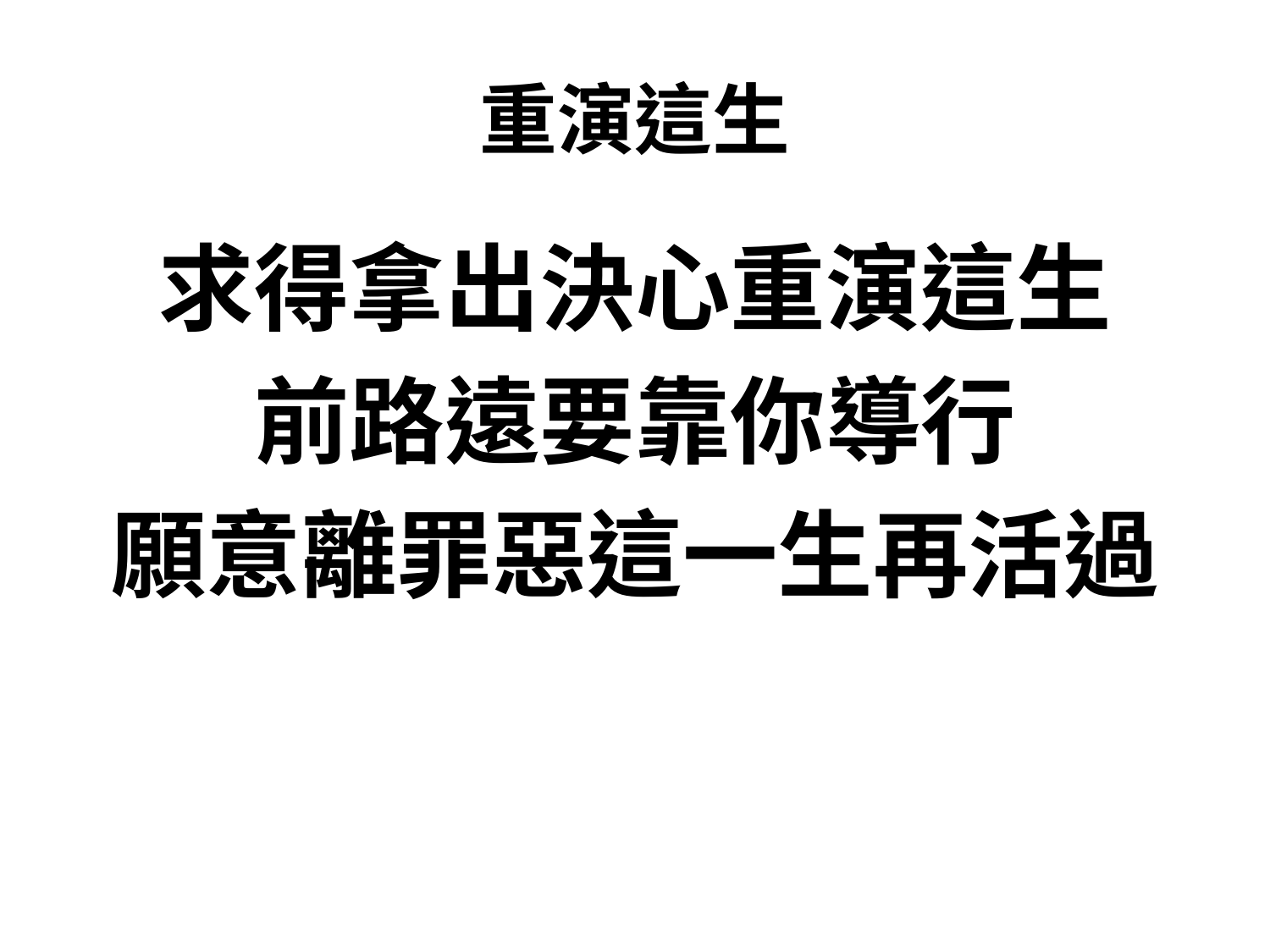

# 重演這生
求得拿出決心重演這生
前路遠要靠你導行
願意離罪惡這一生再活過